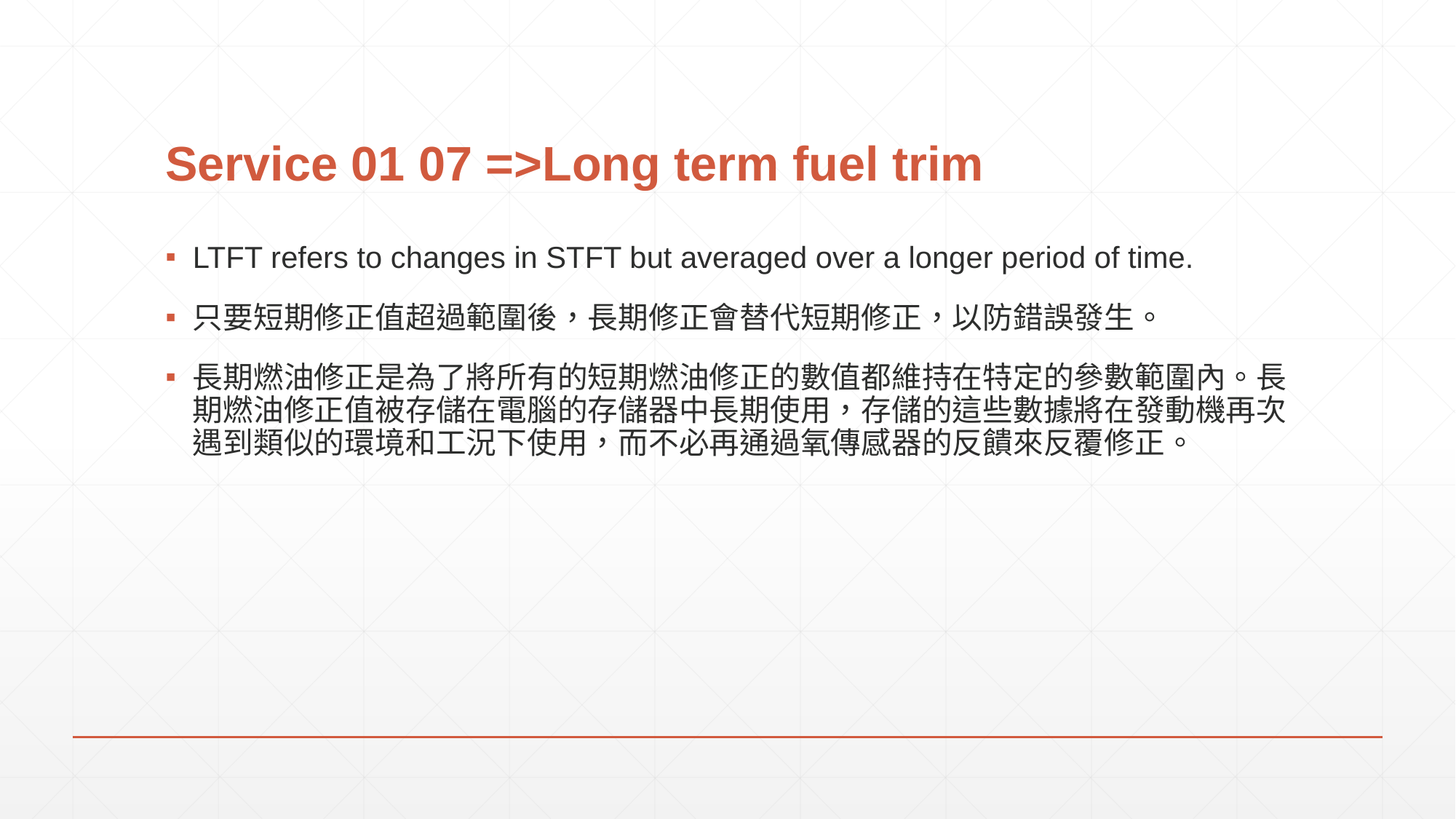

# Service 01 07 =>Long term fuel trim
LTFT refers to changes in STFT but averaged over a longer period of time.
只要短期修正值超過範圍後，長期修正會替代短期修正，以防錯誤發生。
長期燃油修正是為了將所有的短期燃油修正的數值都維持在特定的參數範圍內。長期燃油修正值被存儲在電腦的存儲器中長期使用，存儲的這些數據將在發動機再次遇到類似的環境和工況下使用，而不必再通過氧傳感器的反饋來反覆修正。